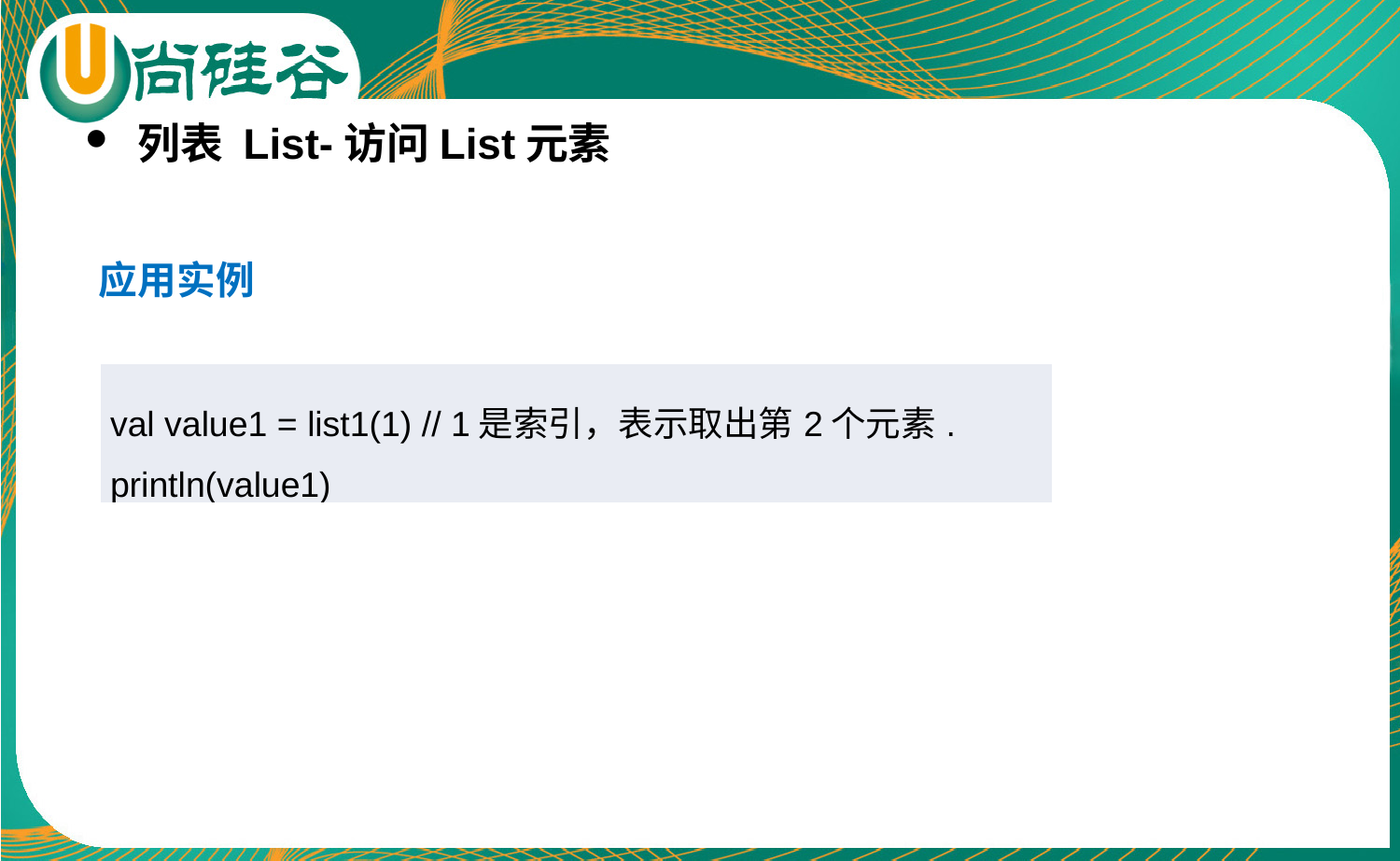

列表 List-访问List元素

应用实例

| val value1 = list1(1) // 1是索引，表示取出第2个元素. println(value1) |
| --- |